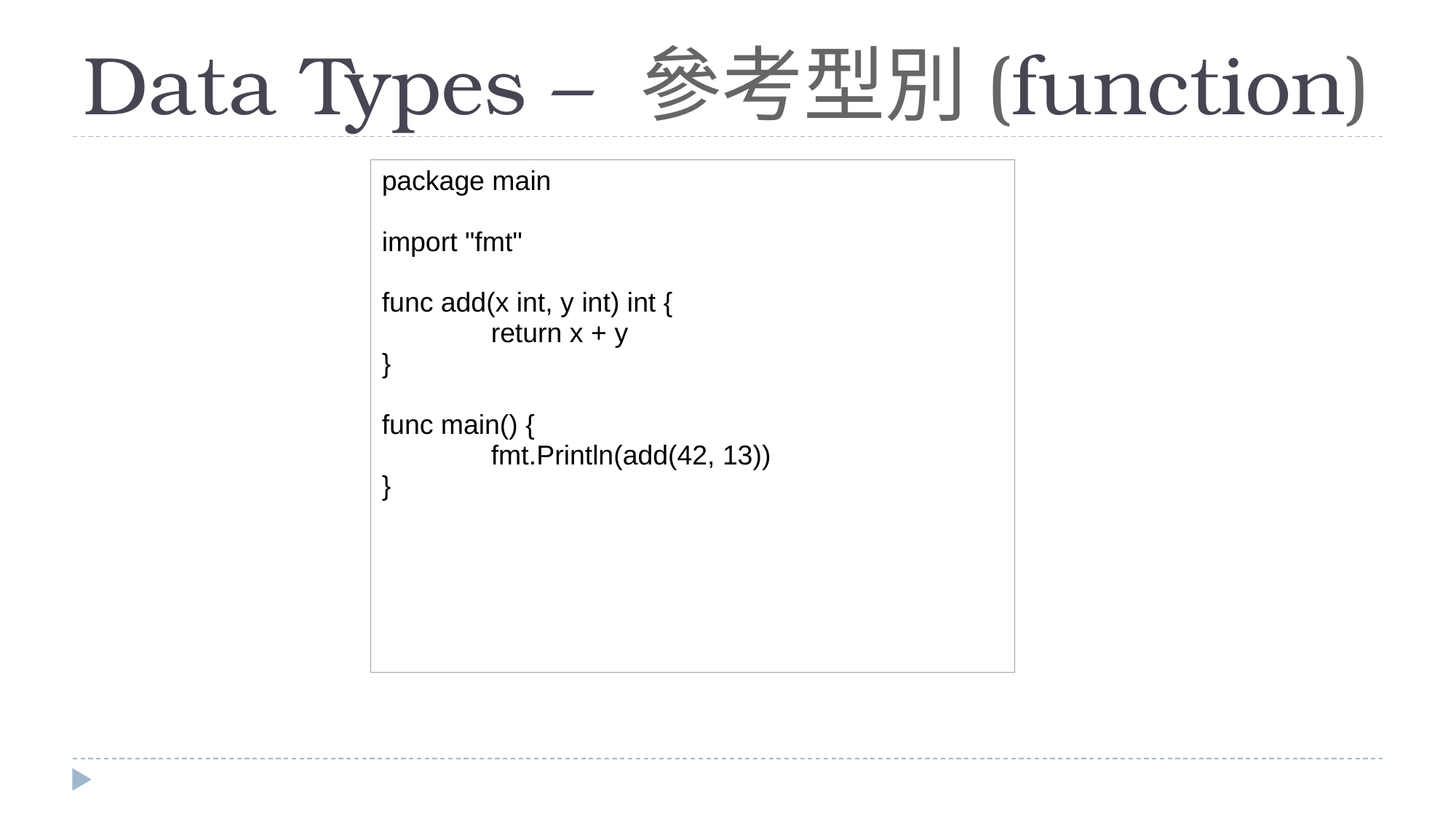

# Data Types – 參考型別(function)

| package main import "fmt" func add(x int, y int) int { return x + y } func main() { fmt.Println(add(42, 13)) } |
| --- |